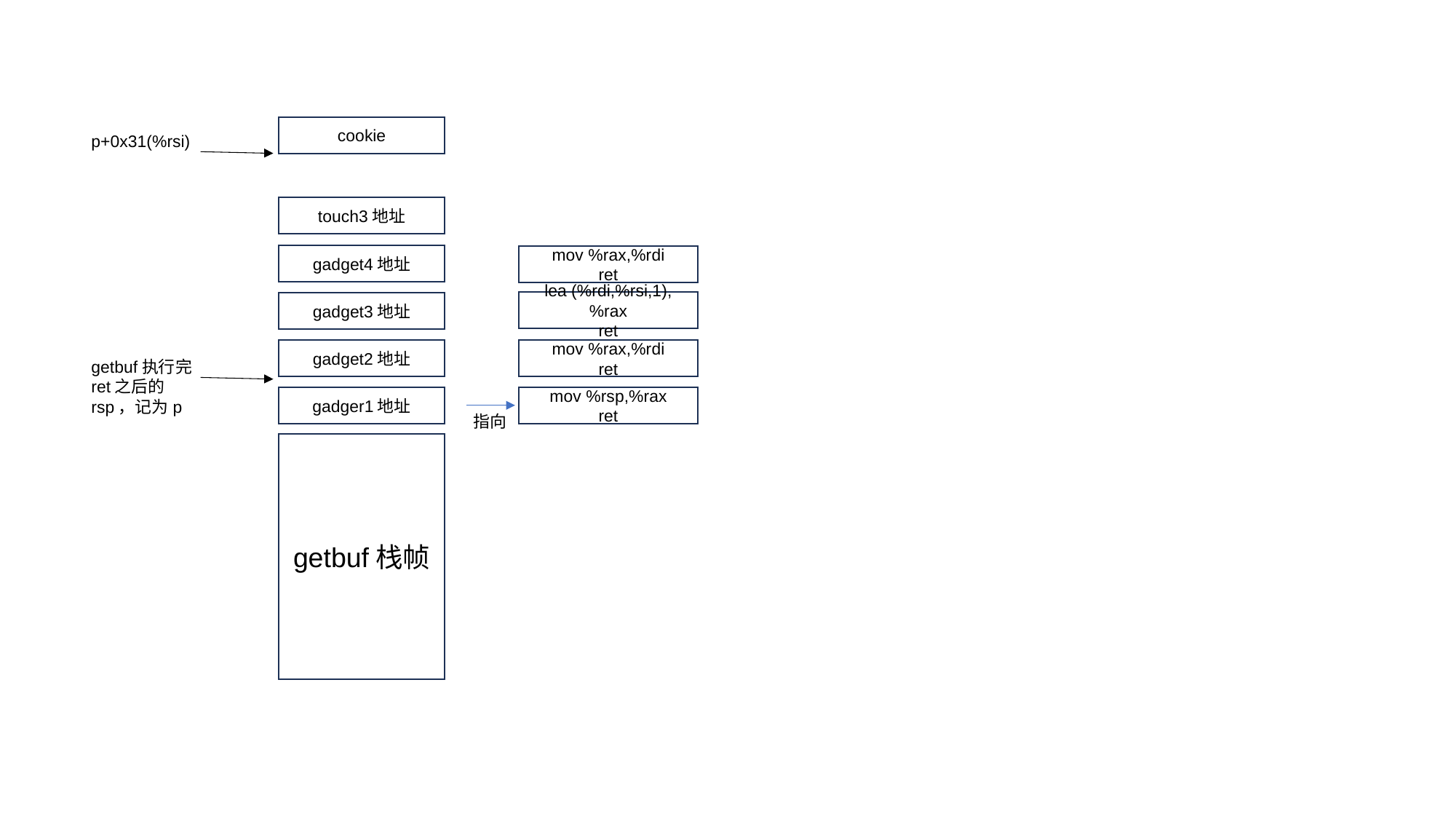

cookie
p+0x31(%rsi)
touch3地址
gadget4地址
mov %rax,%rdi
ret
lea (%rdi,%rsi,1),%rax
ret
gadget3地址
gadget2地址
mov %rax,%rdi
ret
getbuf执行完ret之后的rsp，记为p
mov %rsp,%rax
ret
gadger1地址
指向
getbuf栈帧